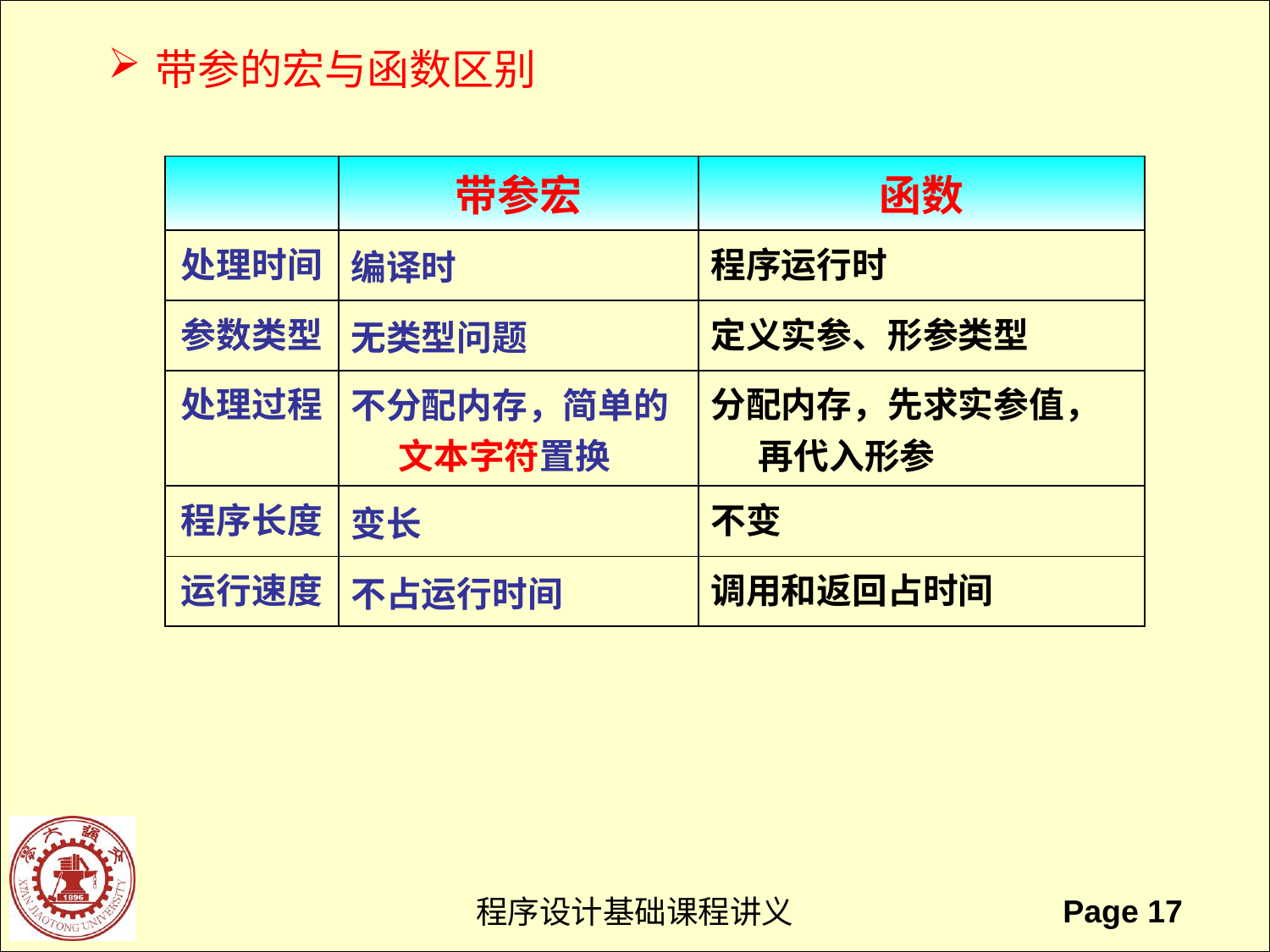

带参的宏与函数区别
|  | 带参宏 | 函数 |
| --- | --- | --- |
| 处理时间 | 编译时 | 程序运行时 |
| 参数类型 | 无类型问题 | 定义实参、形参类型 |
| 处理过程 | 不分配内存，简单的文本字符置换 | 分配内存，先求实参值，再代入形参 |
| 程序长度 | 变长 | 不变 |
| 运行速度 | 不占运行时间 | 调用和返回占时间 |